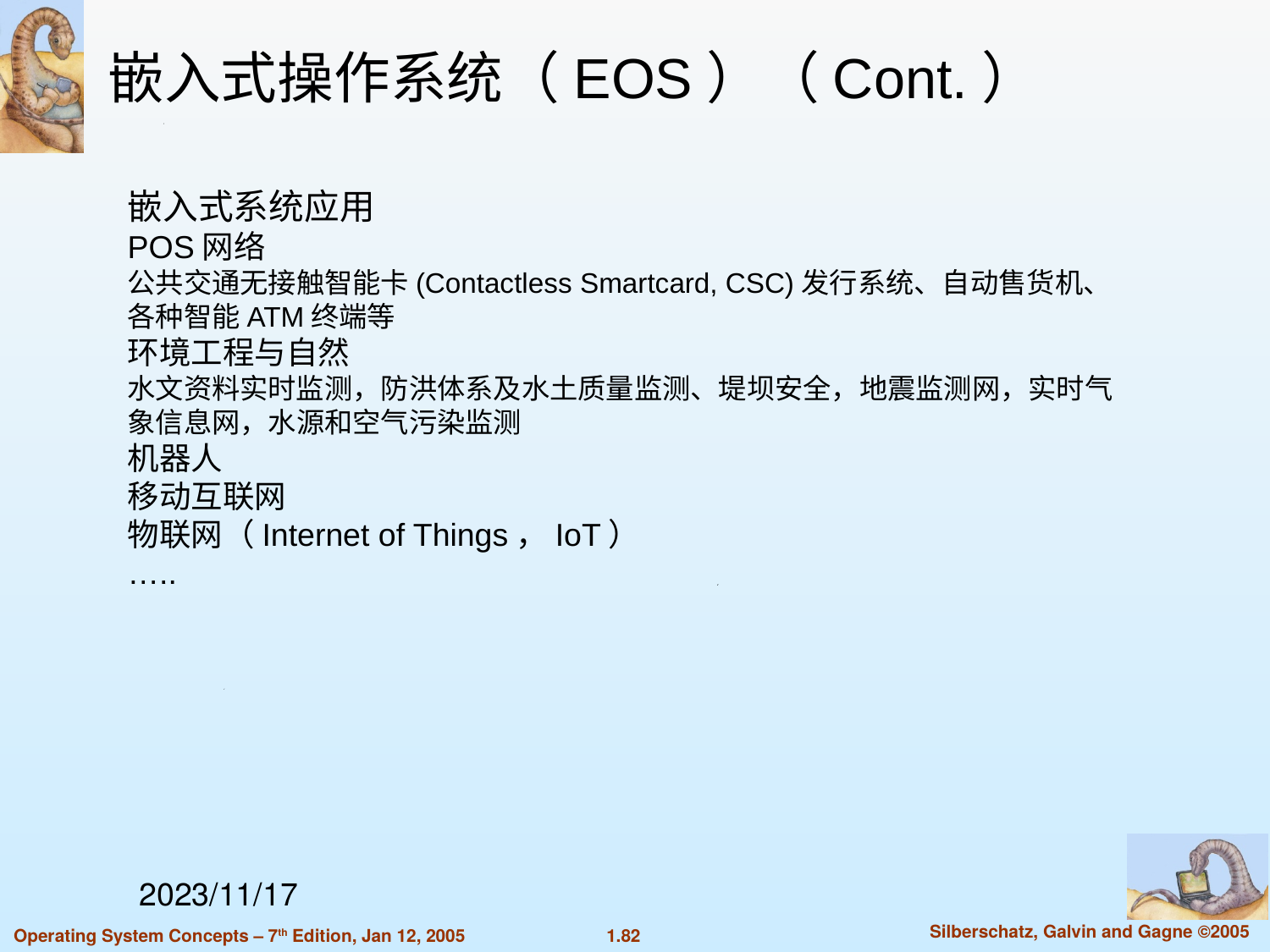

嵌入式操作系统（EOS）（Cont.）
嵌入式系统应用
POS网络
公共交通无接触智能卡(Contactless Smartcard, CSC)发行系统、自动售货机、各种智能ATM终端等
环境工程与自然
水文资料实时监测，防洪体系及水土质量监测、堤坝安全，地震监测网，实时气象信息网，水源和空气污染监测
机器人
移动互联网
物联网（Internet of Things，IoT）
…..

2023/11/17